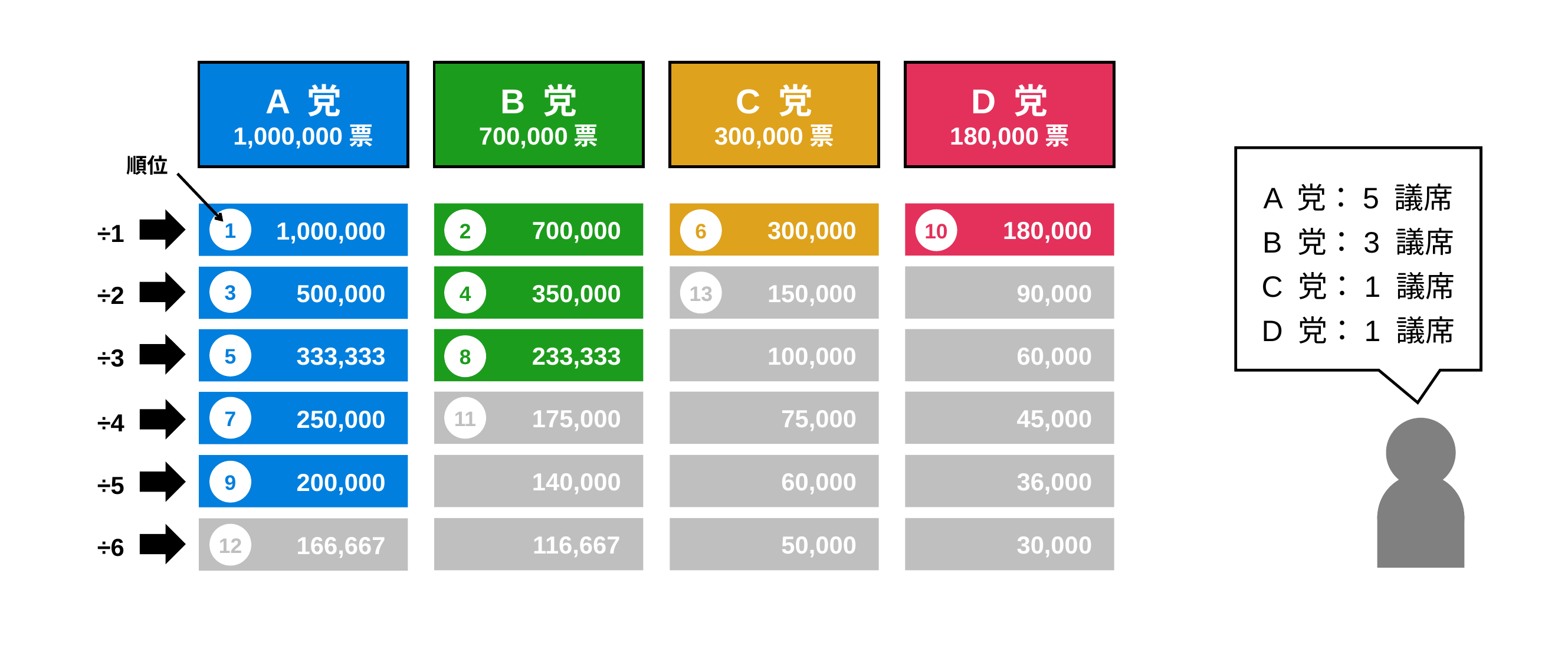

A 党
1,000,000票
B 党
700,000票
C 党
300,000票
D 党
180,000票
A 党：5 議席
B 党：3 議席
C 党：1 議席
D 党：1 議席
順位
　　0,700,000
　　0,300,000
　　0,180,000
　　1,000,000
1
2
6
10

÷1
　　0,350,000
　　0,150,000
　　0,090,000
　　0,500,000
3
4
13

÷2
　　0,233,333
　　0,100,000
　　0,060,000
　　0,333,333

5
8
÷3
　　0,175,000
　　0,075,000
　　0,045,000
　　0,250,000
7
11

÷4

　　0,140,000
　　0,060,000
　　0,036,000
　　0,200,000
9

÷5
　　0,116,667
　　0,050,000
　　0,030,000
　　0,166,667
12

÷6